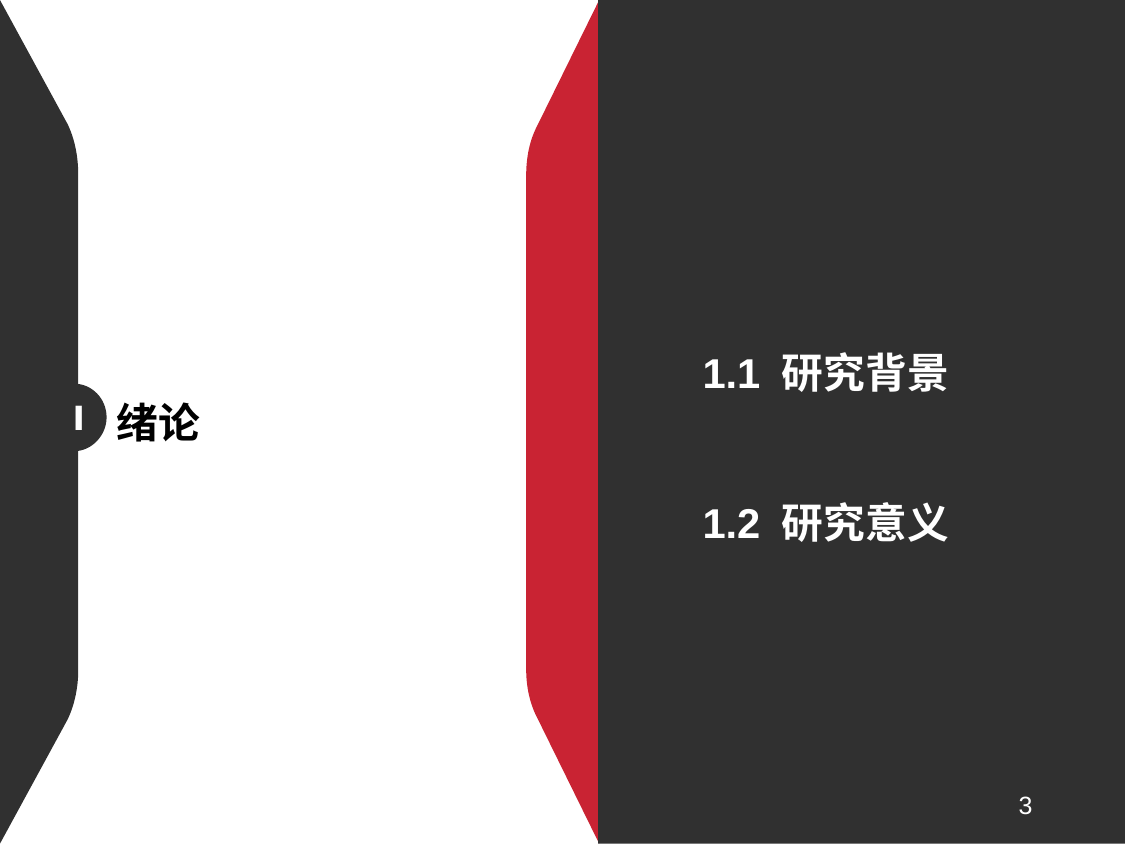

1.1 研究背景
1.2 研究意义

Ⅰ
绪论
3